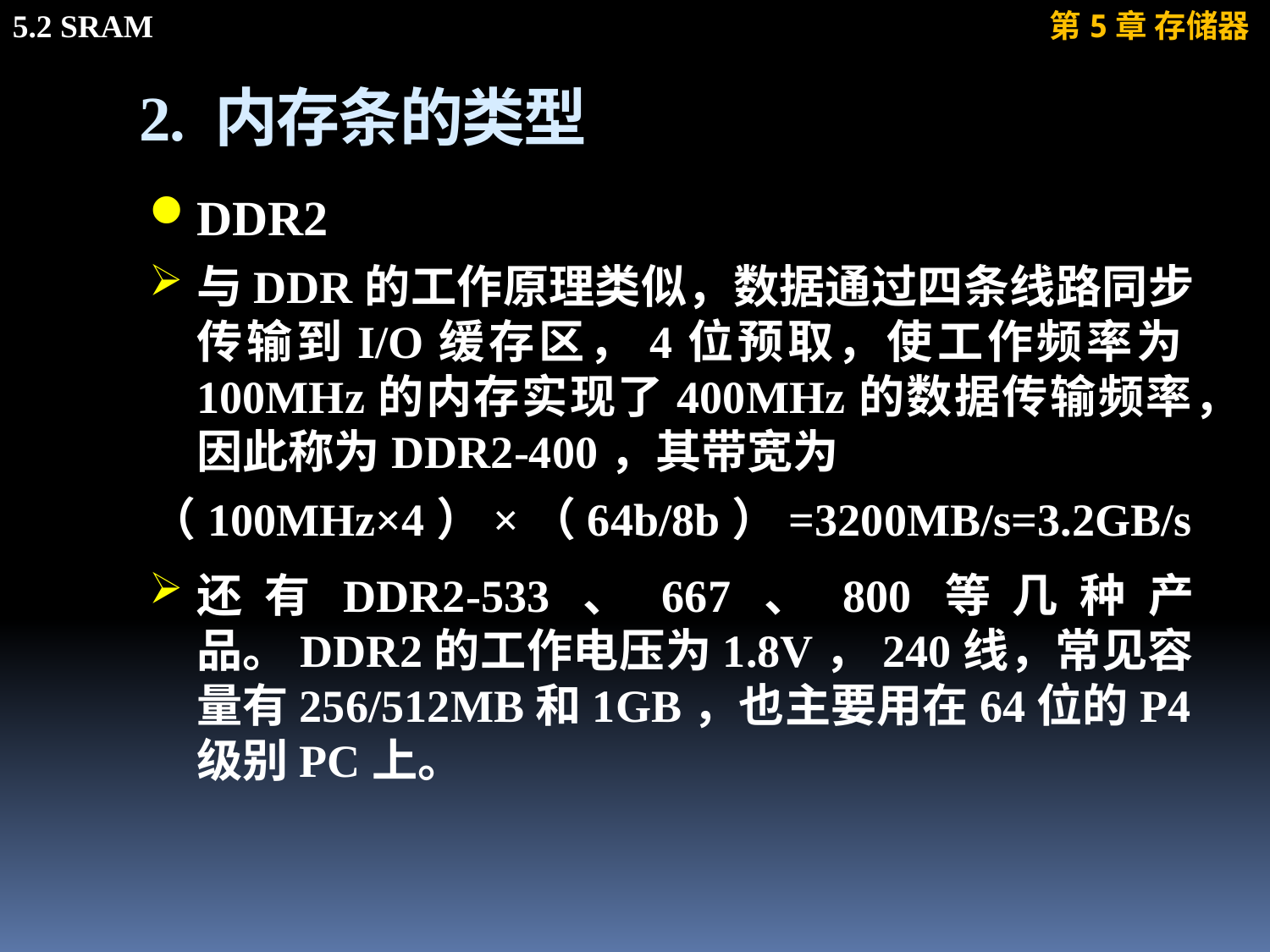

# 2. 内存条的类型
DDR2
与DDR的工作原理类似，数据通过四条线路同步传输到I/O缓存区，4位预取，使工作频率为100MHz的内存实现了400MHz的数据传输频率，因此称为DDR2-400，其带宽为
（100MHz×4）×（64b/8b）=3200MB/s=3.2GB/s
还有DDR2-533、667、800等几种产品。DDR2的工作电压为1.8V，240线，常见容量有256/512MB和1GB，也主要用在64位的P4级别PC上。